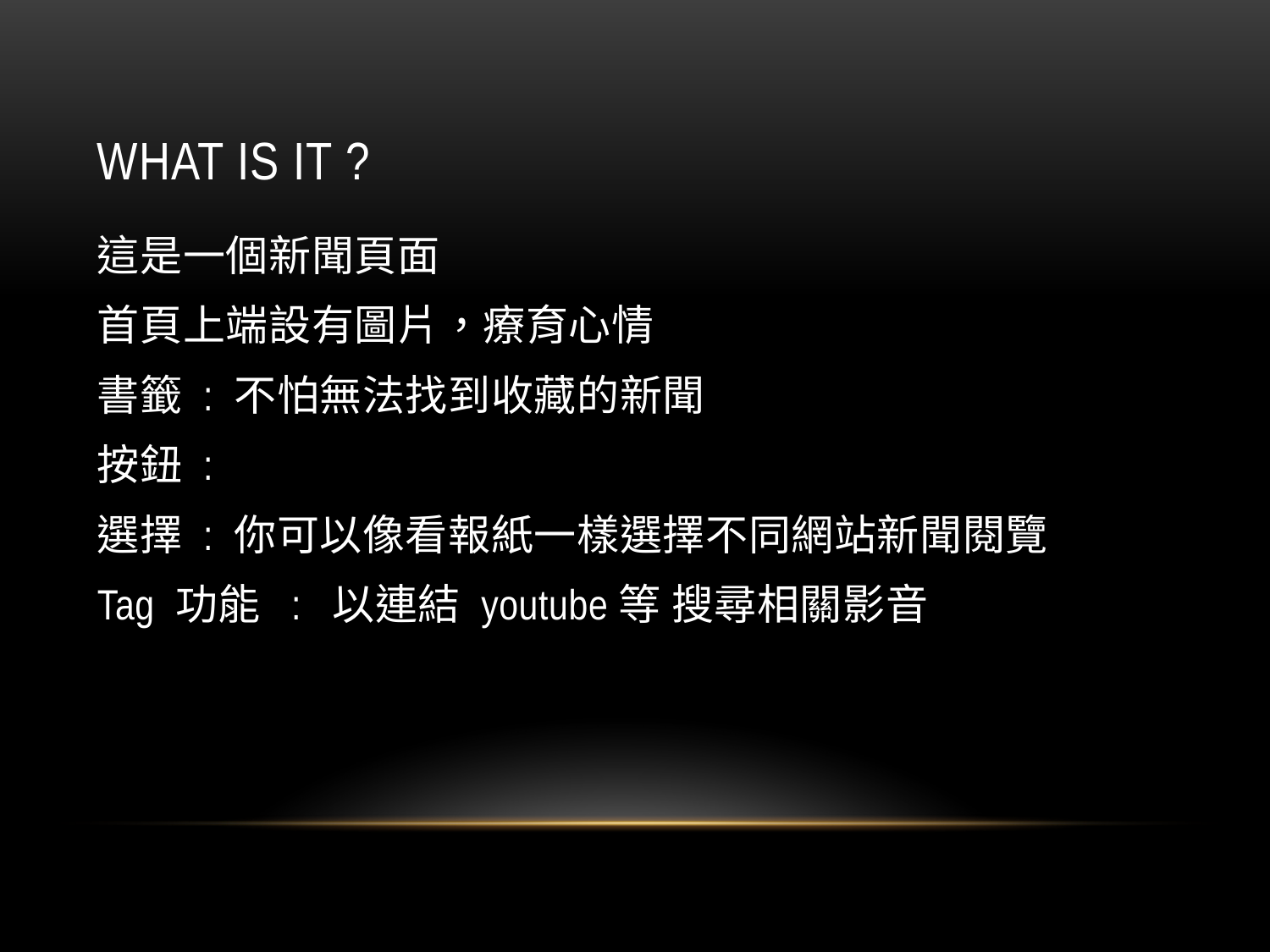

# What is it ?
這是一個新聞頁面
首頁上端設有圖片，療育心情
書籤 : 不怕無法找到收藏的新聞
按鈕 :
選擇 : 你可以像看報紙一樣選擇不同網站新聞閱覽
Tag 功能  :  以連結 youtube等 搜尋相關影音